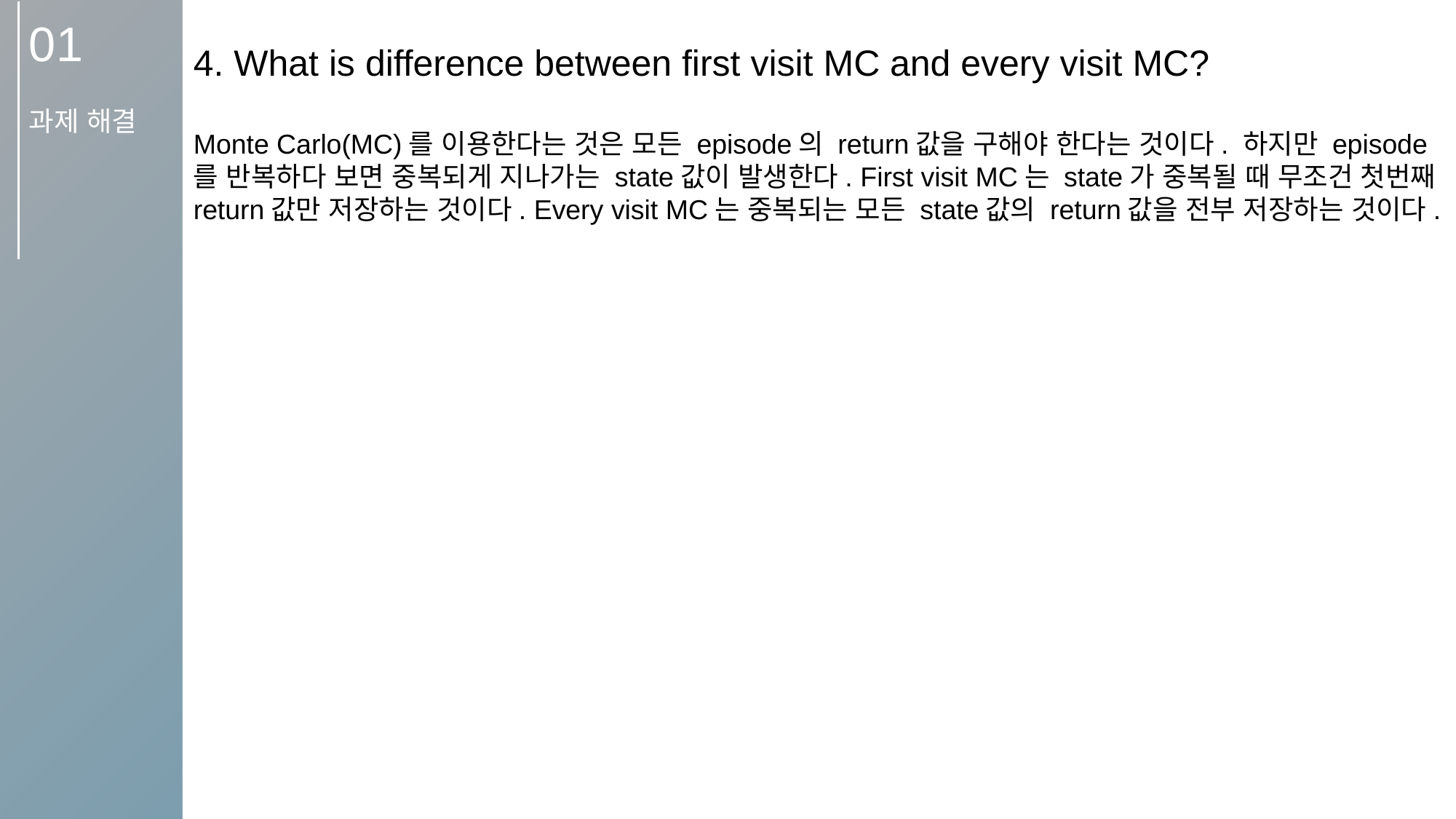

01

과제 해결

4. What is difference between first visit MC and every visit MC?

Monte Carlo(MC)를 이용한다는 것은 모든 episode의 return값을 구해야 한다는 것이다. 하지만 episode를 반복하다 보면 중복되게 지나가는 state값이 발생한다. First visit MC는 state가 중복될 때 무조건 첫번째 return값만 저장하는 것이다. Every visit MC는 중복되는 모든 state값의 return값을 전부 저장하는 것이다.